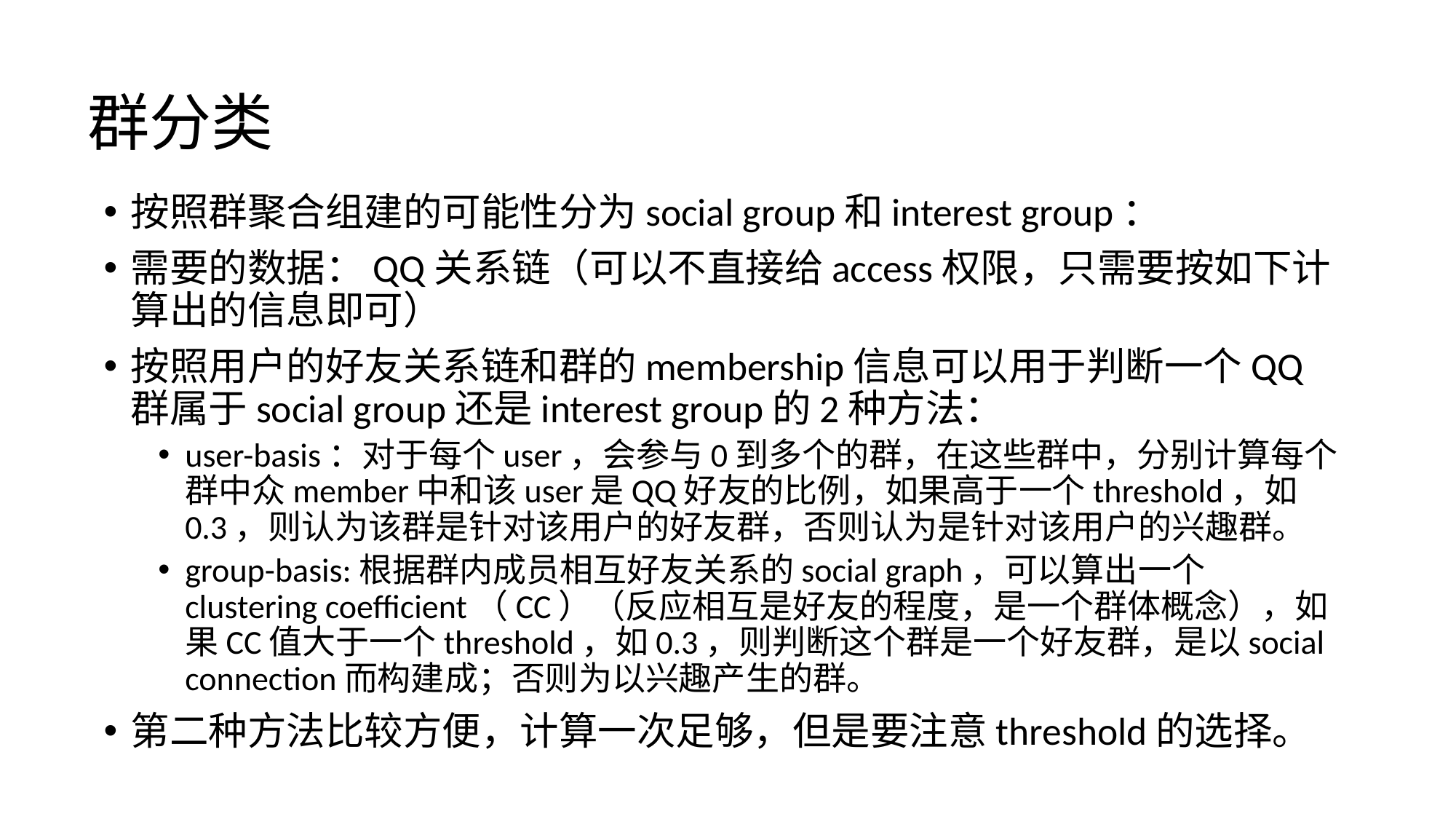

# 群分类
按照群聚合组建的可能性分为social group和interest group：
需要的数据：QQ关系链（可以不直接给access权限，只需要按如下计算出的信息即可）
按照用户的好友关系链和群的membership信息可以用于判断一个QQ群属于social group还是interest group的2种方法：
user-basis：对于每个user，会参与0到多个的群，在这些群中，分别计算每个群中众member中和该user是QQ好友的比例，如果高于一个threshold，如0.3，则认为该群是针对该用户的好友群，否则认为是针对该用户的兴趣群。
group-basis:根据群内成员相互好友关系的social graph，可以算出一个clustering coefficient（CC）（反应相互是好友的程度，是一个群体概念），如果CC值大于一个threshold，如0.3，则判断这个群是一个好友群，是以social connection而构建成；否则为以兴趣产生的群。
第二种方法比较方便，计算一次足够，但是要注意threshold的选择。